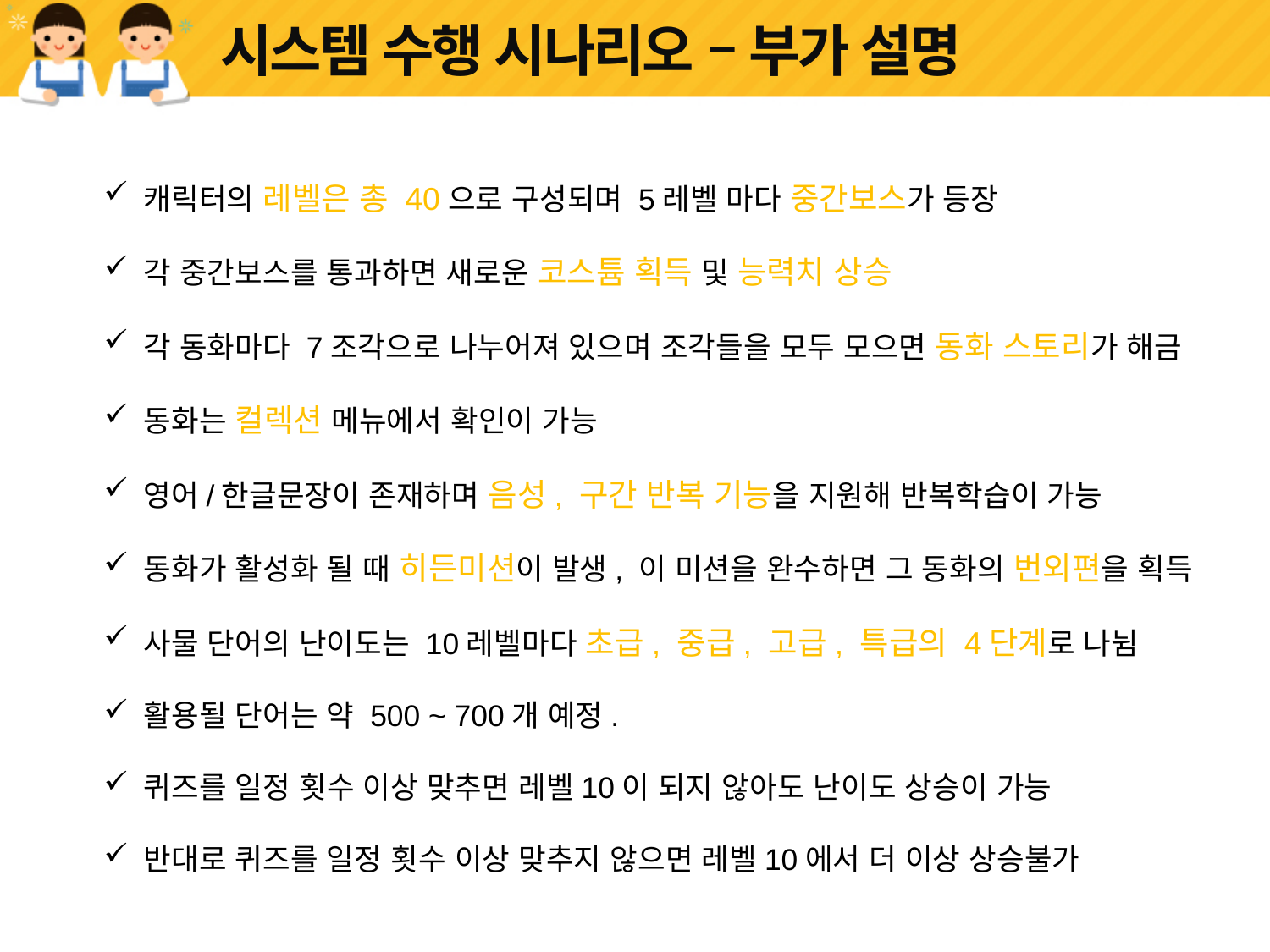

# 시스템 수행 시나리오 – 부가 설명
캐릭터의 레벨은 총 40으로 구성되며 5레벨 마다 중간보스가 등장

각 중간보스를 통과하면 새로운 코스튬 획득 및 능력치 상승

각 동화마다 7조각으로 나누어져 있으며 조각들을 모두 모으면 동화 스토리가 해금

동화는 컬렉션 메뉴에서 확인이 가능

영어/한글문장이 존재하며 음성, 구간 반복 기능을 지원해 반복학습이 가능

동화가 활성화 될 때 히든미션이 발생, 이 미션을 완수하면 그 동화의 번외편을 획득

사물 단어의 난이도는 10레벨마다 초급, 중급, 고급, 특급의 4단계로 나뉨

활용될 단어는 약 500 ~ 700개 예정.

퀴즈를 일정 횟수 이상 맞추면 레벨10이 되지 않아도 난이도 상승이 가능

반대로 퀴즈를 일정 횟수 이상 맞추지 않으면 레벨10에서 더 이상 상승불가